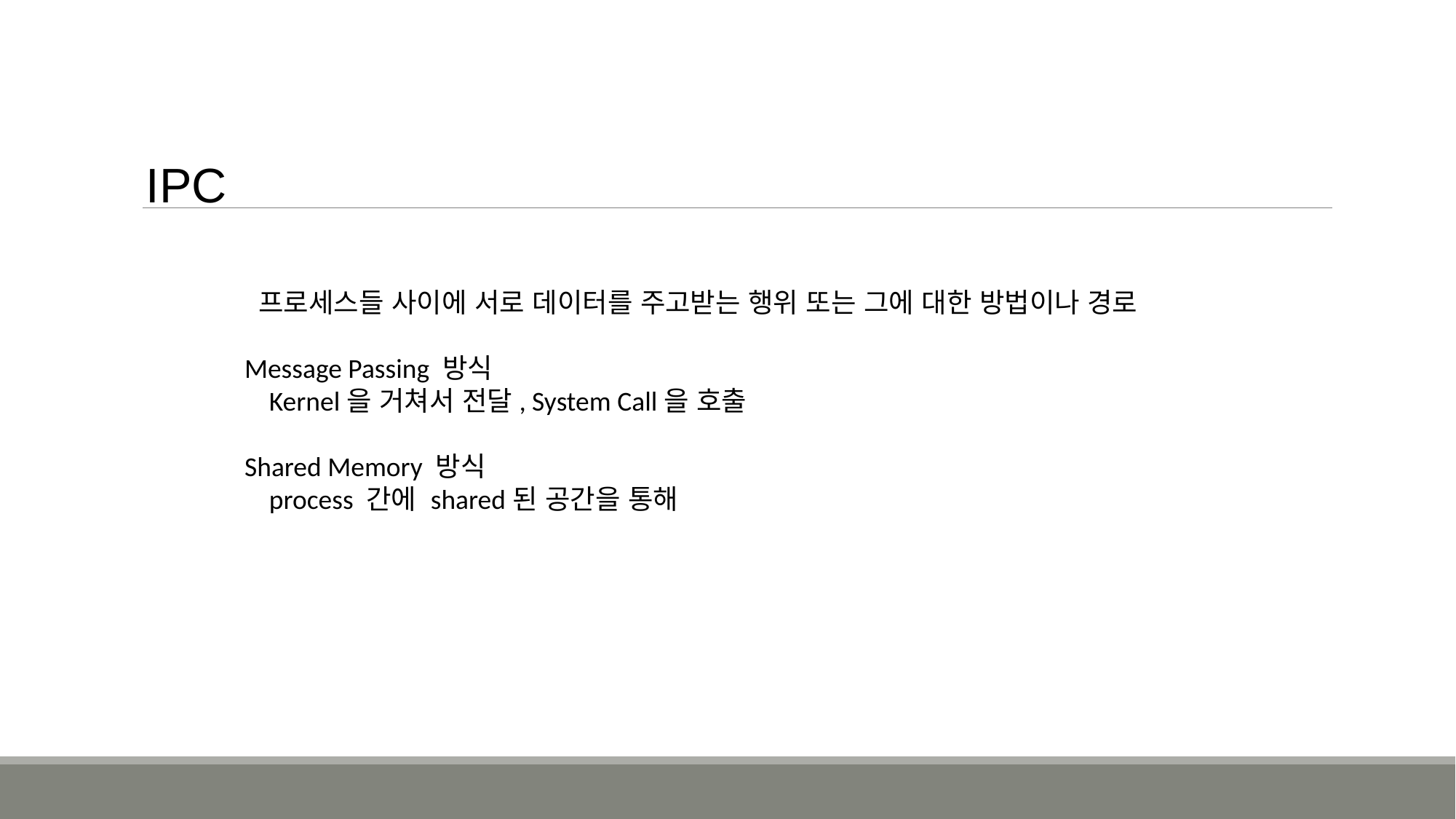

IPC
 프로세스들 사이에 서로 데이터를 주고받는 행위 또는 그에 대한 방법이나 경로

Message Passing 방식
    Kernel을 거쳐서 전달, System Call을 호출

Shared Memory 방식
    process 간에 shared된 공간을 통해